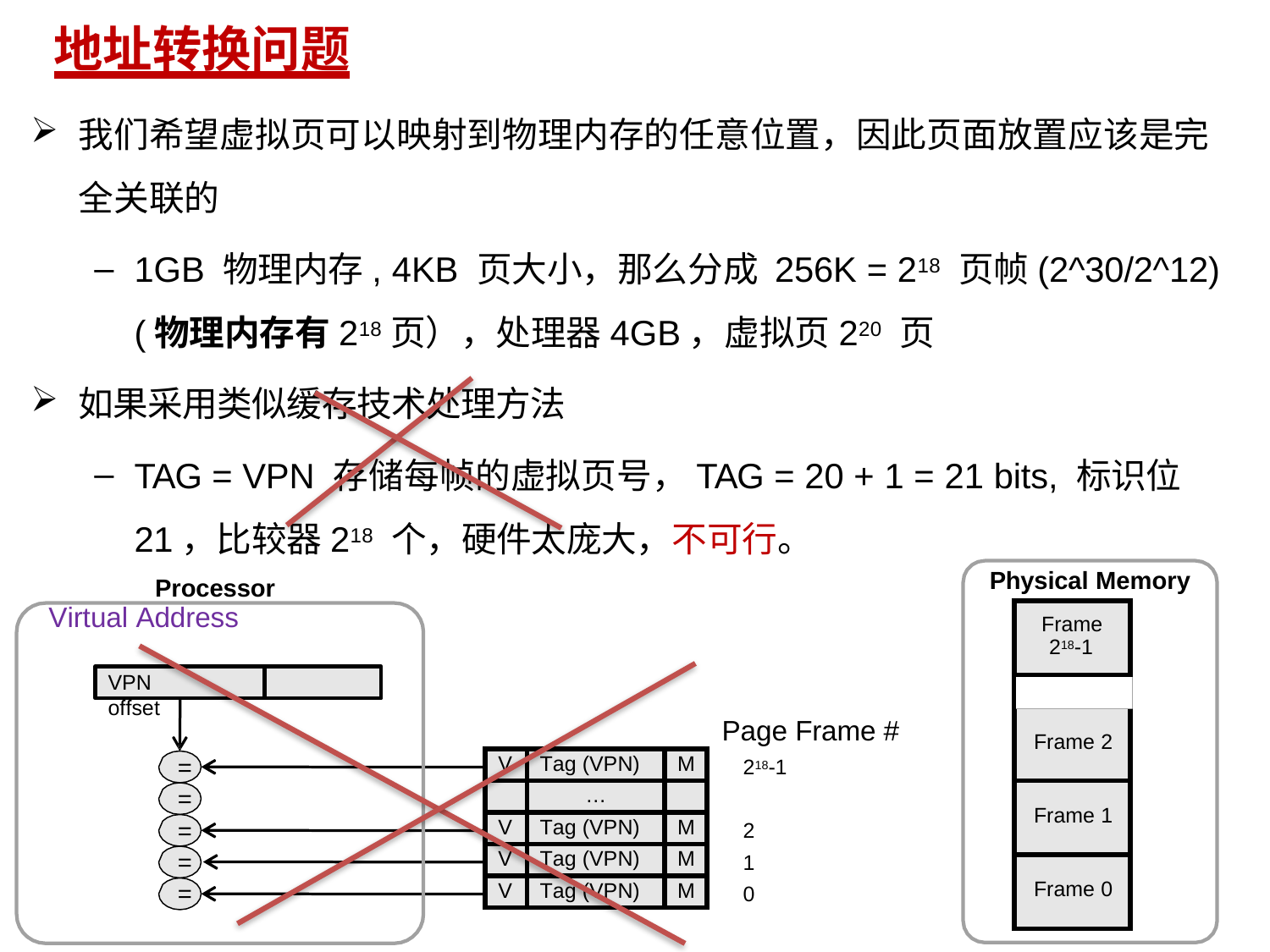

# 地址转换问题
我们希望虚拟页可以映射到物理内存的任意位置，因此页面放置应该是完全关联的
1GB 物理内存, 4KB 页大小，那么分成 256K = 218 页帧(2^30/2^12) (物理内存有218页），处理器4GB，虚拟页220 页
如果采用类似缓存技术处理方法
TAG = VPN 存储每帧的虚拟页号，TAG = 20 + 1 = 21 bits, 标识位21，比较器218 个，硬件太庞大，不可行。
Processor
Virtual Address

Physical Memory
| Frame 218-1 |
| --- |
| … |
| Frame 2 |
| Frame 1 |
| Frame 0 |

VPN	offset

Page Frame #
218-1
=
=
=
=
=
| V | Tag (VPN) | M |
| --- | --- | --- |
|  | … |  |
| V | Tag (VPN) | M |
| V | Tag (VPN) | M |
| V | Tag (VPN) | M |

2
1
0